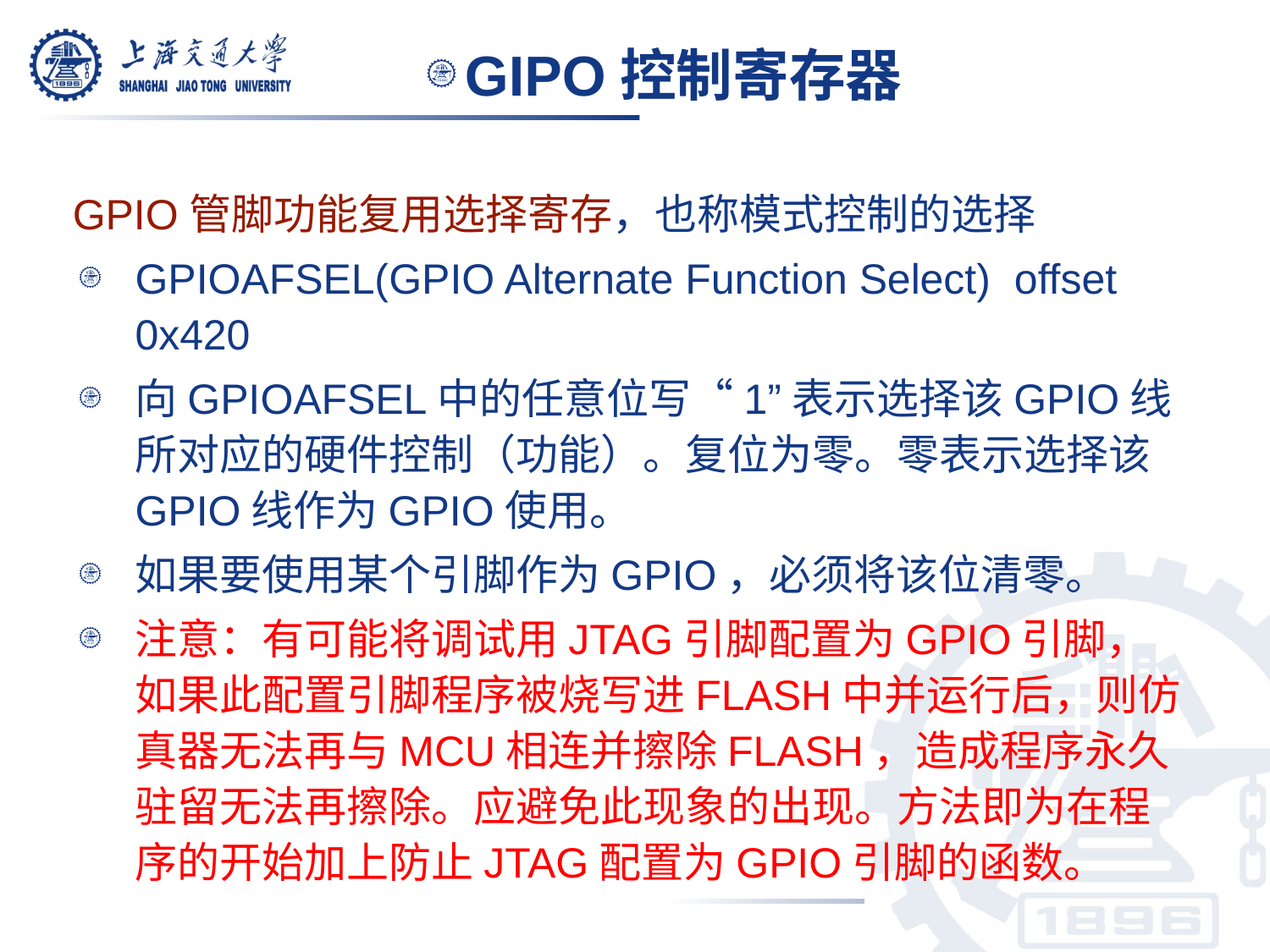

GIPO控制寄存器
GPIO管脚功能复用选择寄存，也称模式控制的选择
GPIOAFSEL(GPIO Alternate Function Select)  offset 0x420
向GPIOAFSEL中的任意位写“1”表示选择该GPIO线所对应的硬件控制（功能）。复位为零。零表示选择该GPIO线作为GPIO使用。
如果要使用某个引脚作为GPIO，必须将该位清零。
注意：有可能将调试用JTAG引脚配置为GPIO引脚，如果此配置引脚程序被烧写进FLASH中并运行后，则仿真器无法再与MCU相连并擦除FLASH，造成程序永久驻留无法再擦除。应避免此现象的出现。方法即为在程序的开始加上防止JTAG配置为GPIO引脚的函数。